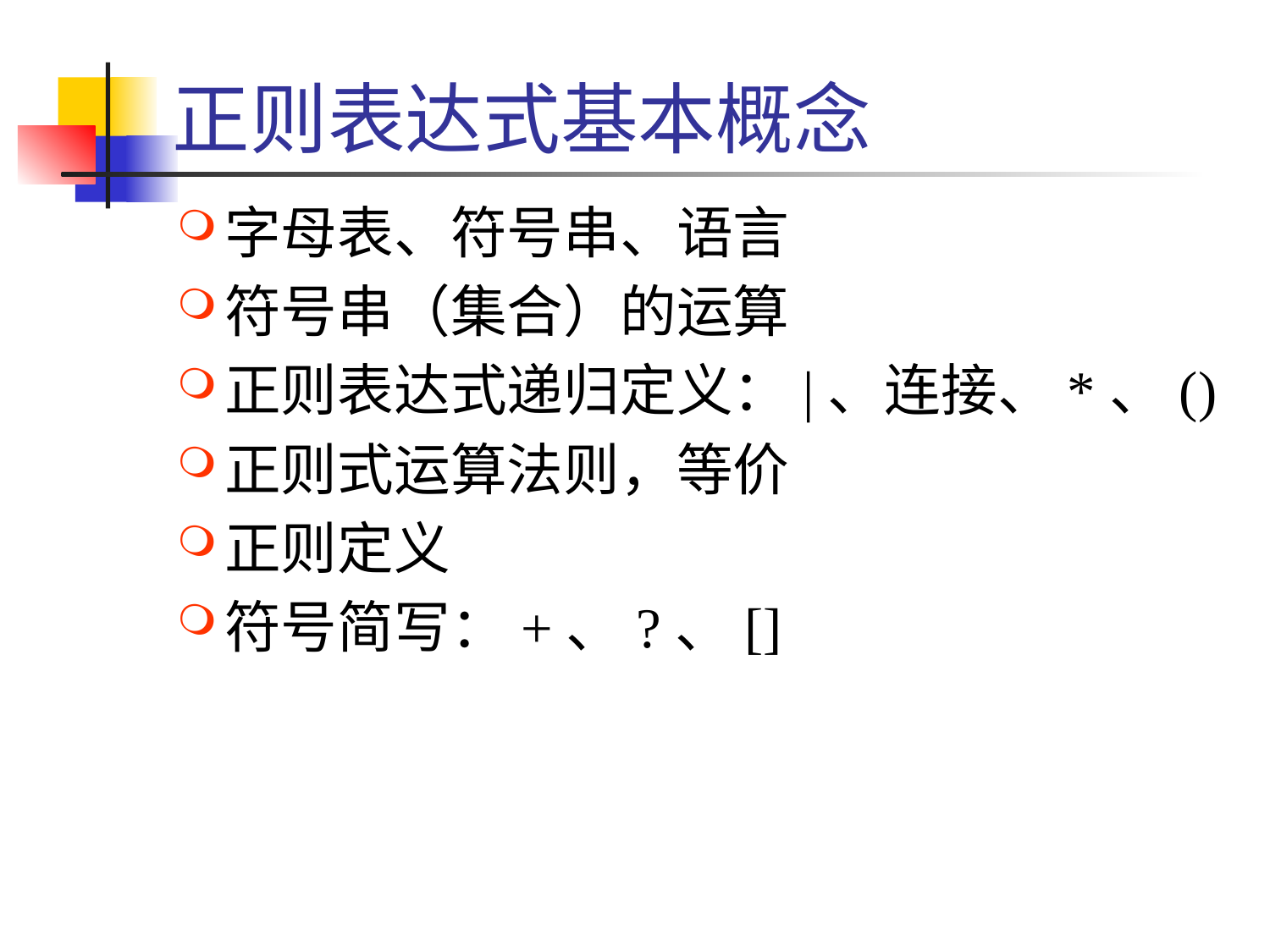

# 正则表达式基本概念
字母表、符号串、语言
符号串（集合）的运算
正则表达式递归定义：|、连接、*、()
正则式运算法则，等价
正则定义
符号简写：+、?、[]